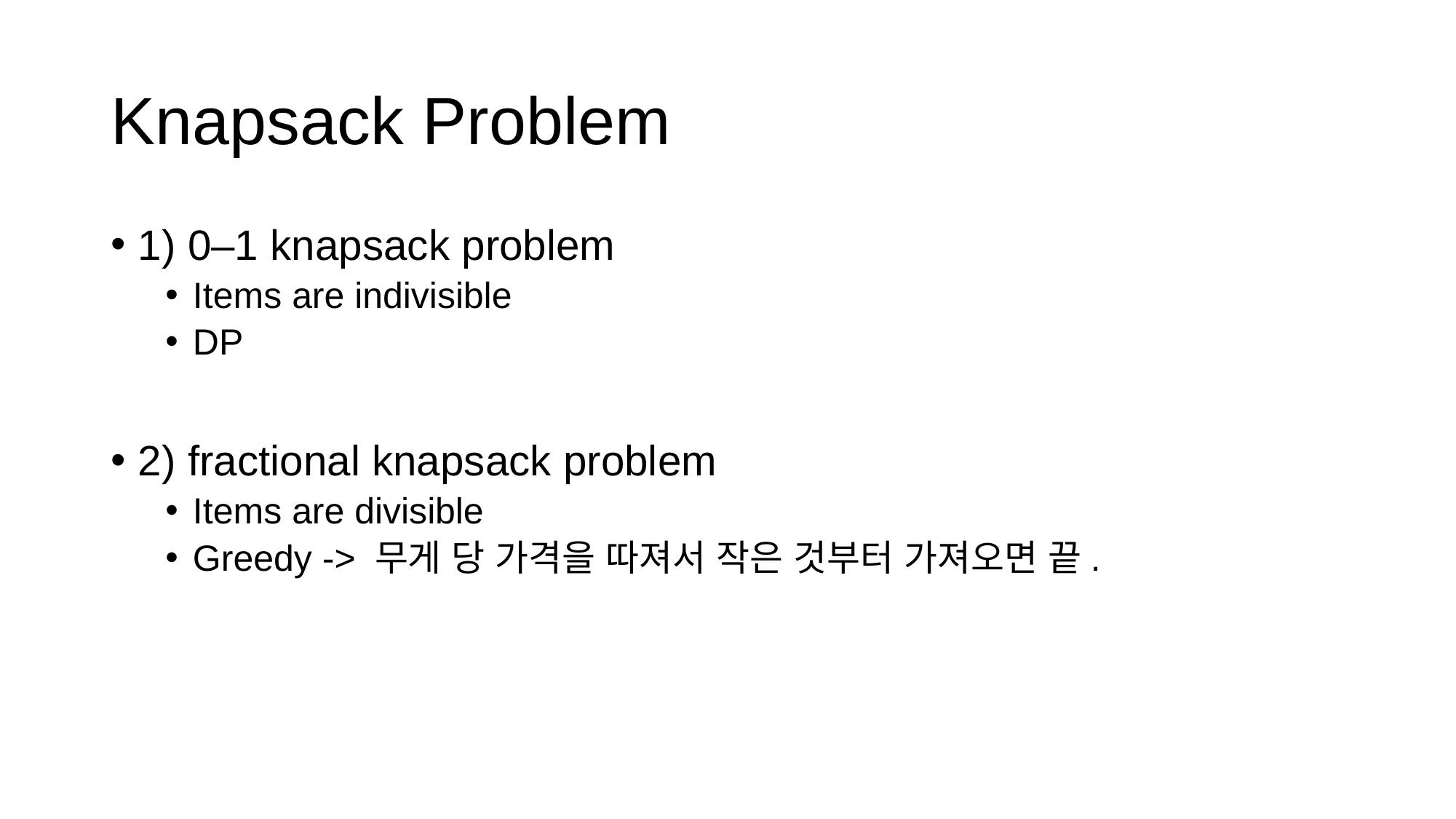

# Knapsack Problem
1) 0–1 knapsack problem
Items are indivisible
DP

2) fractional knapsack problem
Items are divisible
Greedy -> 무게 당 가격을 따져서 작은 것부터 가져오면 끝.